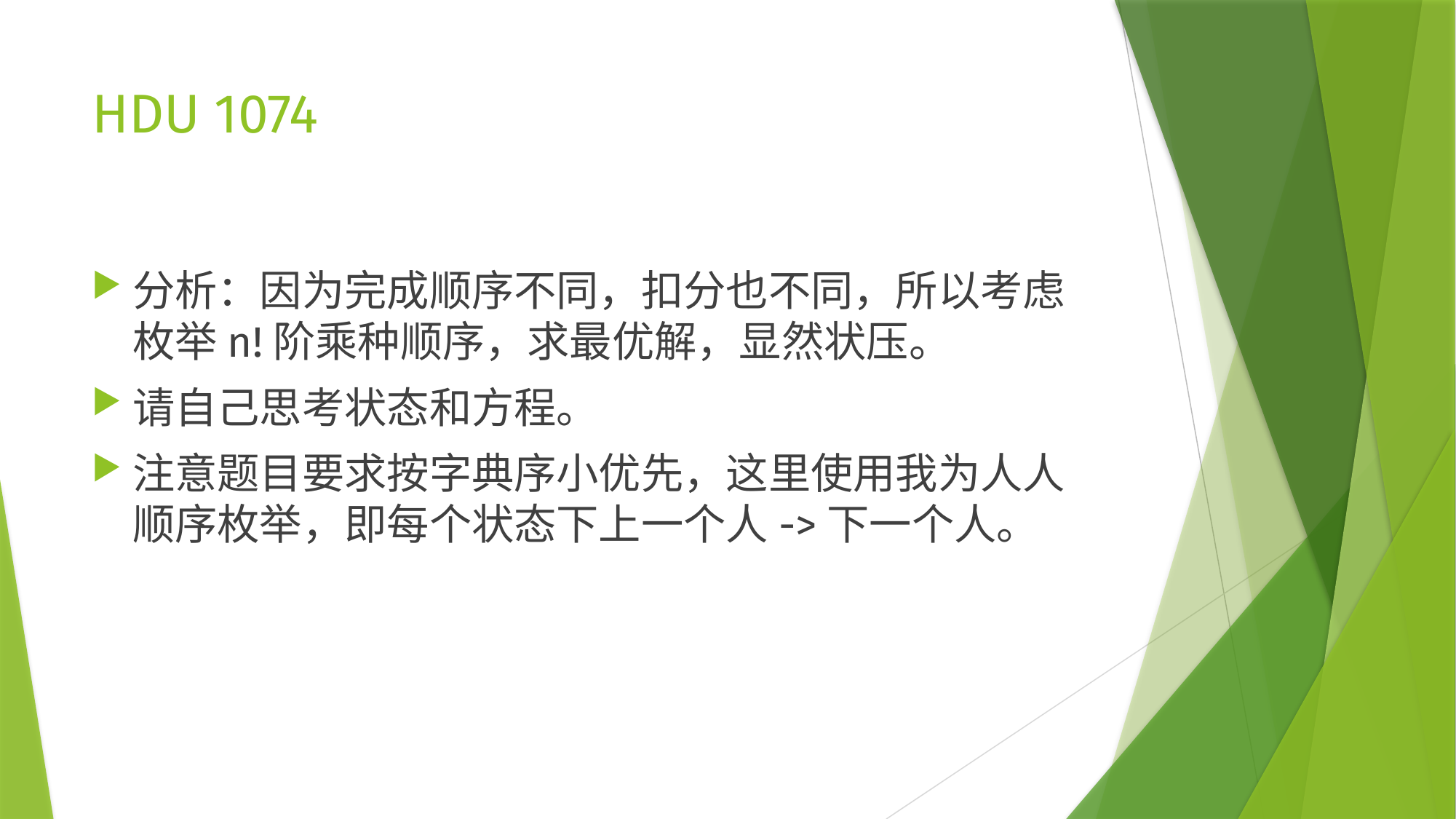

# HDU 1074
分析：因为完成顺序不同，扣分也不同，所以考虑枚举n!阶乘种顺序，求最优解，显然状压。
请自己思考状态和方程。
注意题目要求按字典序小优先，这里使用我为人人顺序枚举，即每个状态下上一个人->下一个人。